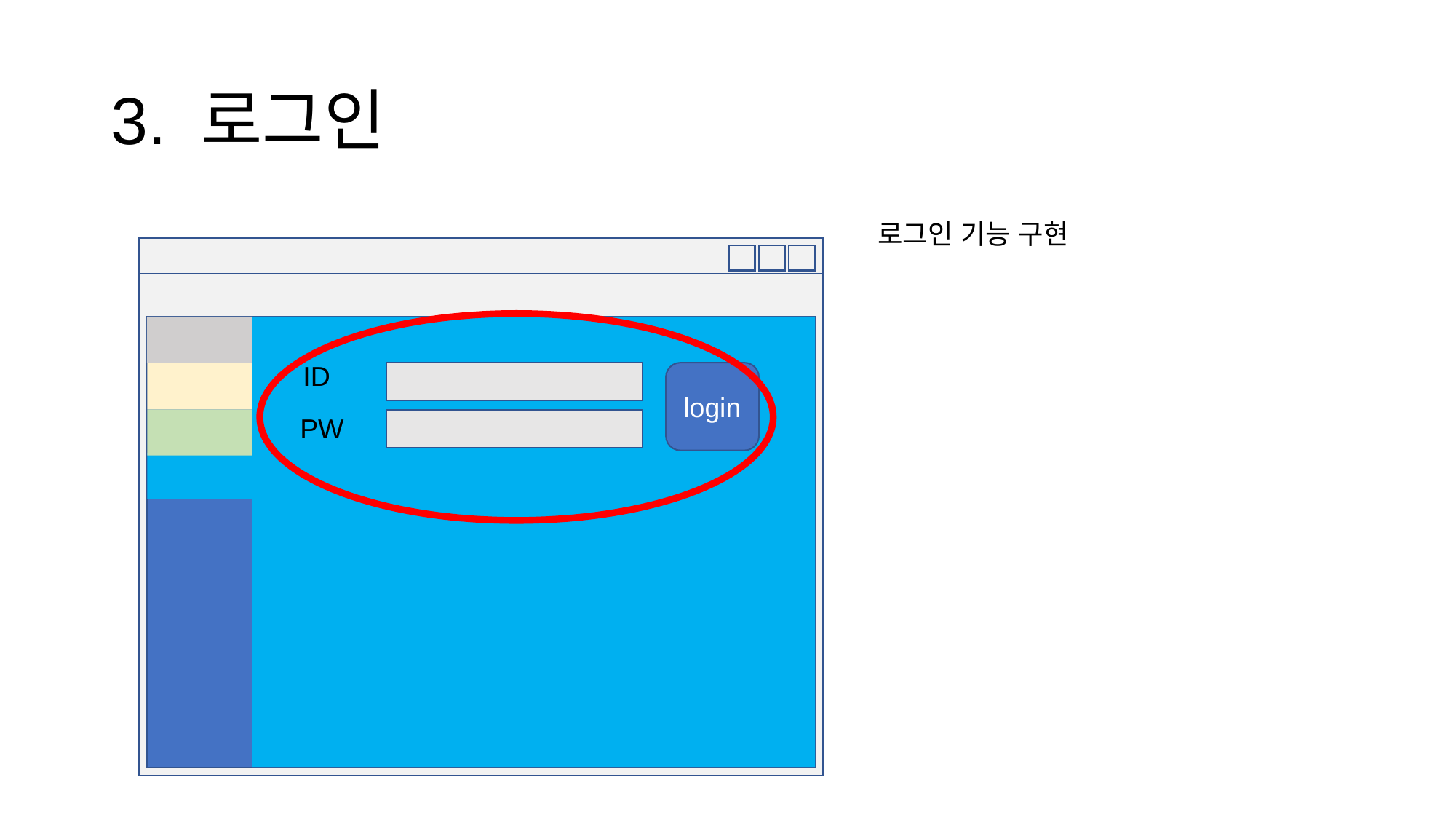

# 3. 로그인
로그인 기능 구현

ID

login
PW